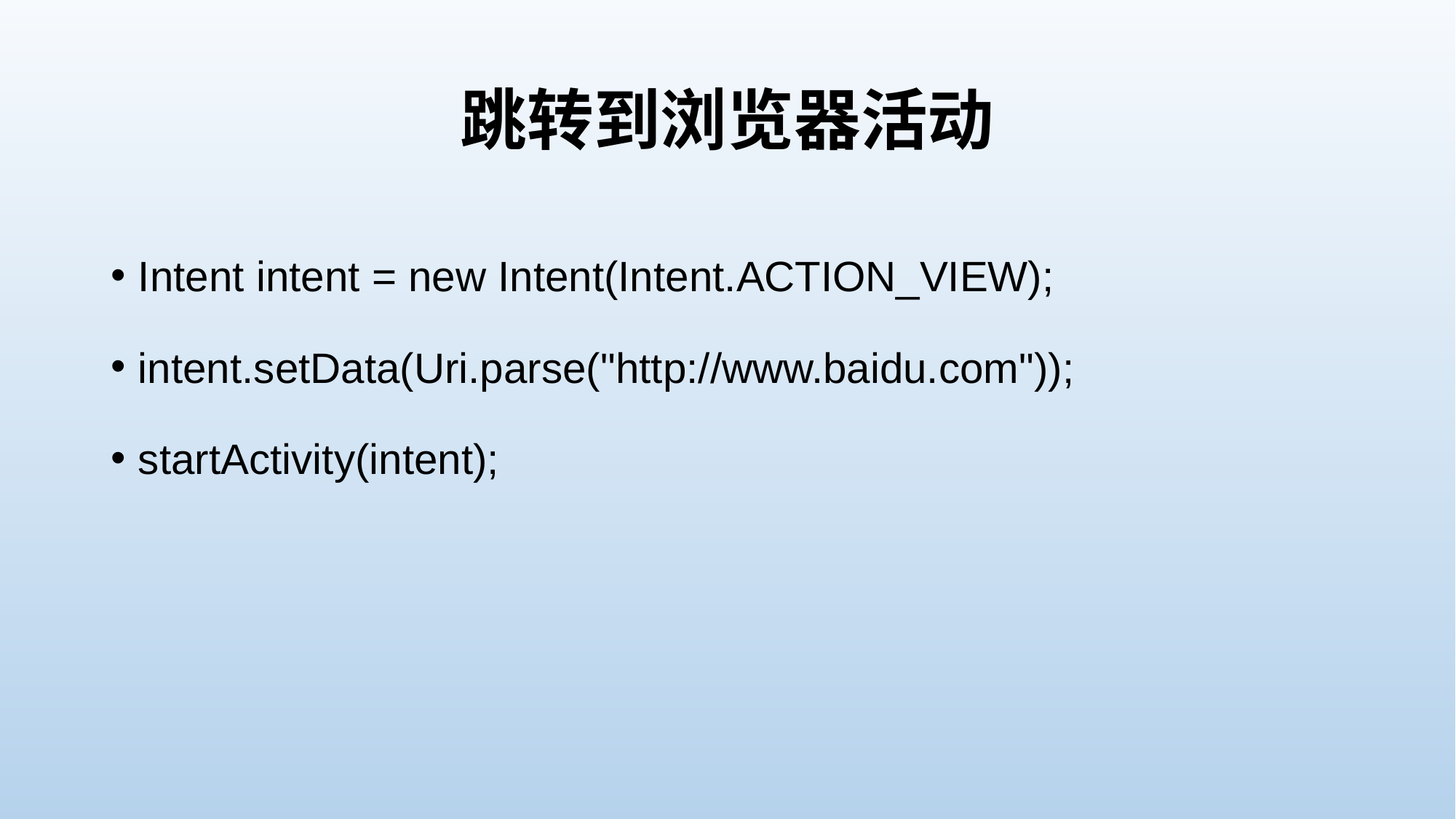

# 跳转到浏览器活动
Intent intent = new Intent(Intent.ACTION_VIEW);
intent.setData(Uri.parse("http://www.baidu.com"));
startActivity(intent);